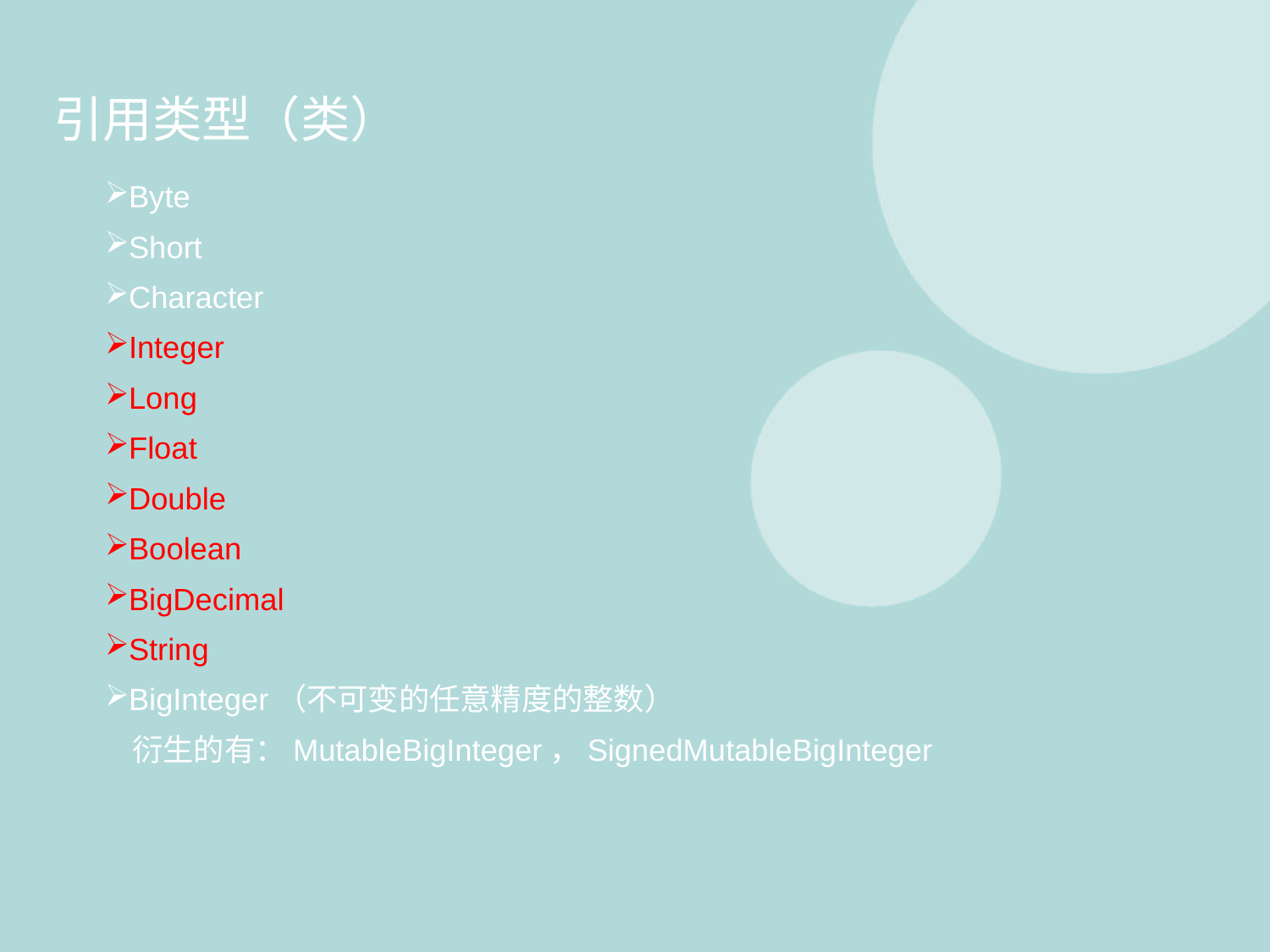

# 引用类型（类）
Byte
Short
Character
Integer
Long
Float
Double
Boolean
BigDecimal
String
BigInteger（不可变的任意精度的整数）
   衍生的有：MutableBigInteger，SignedMutableBigInteger